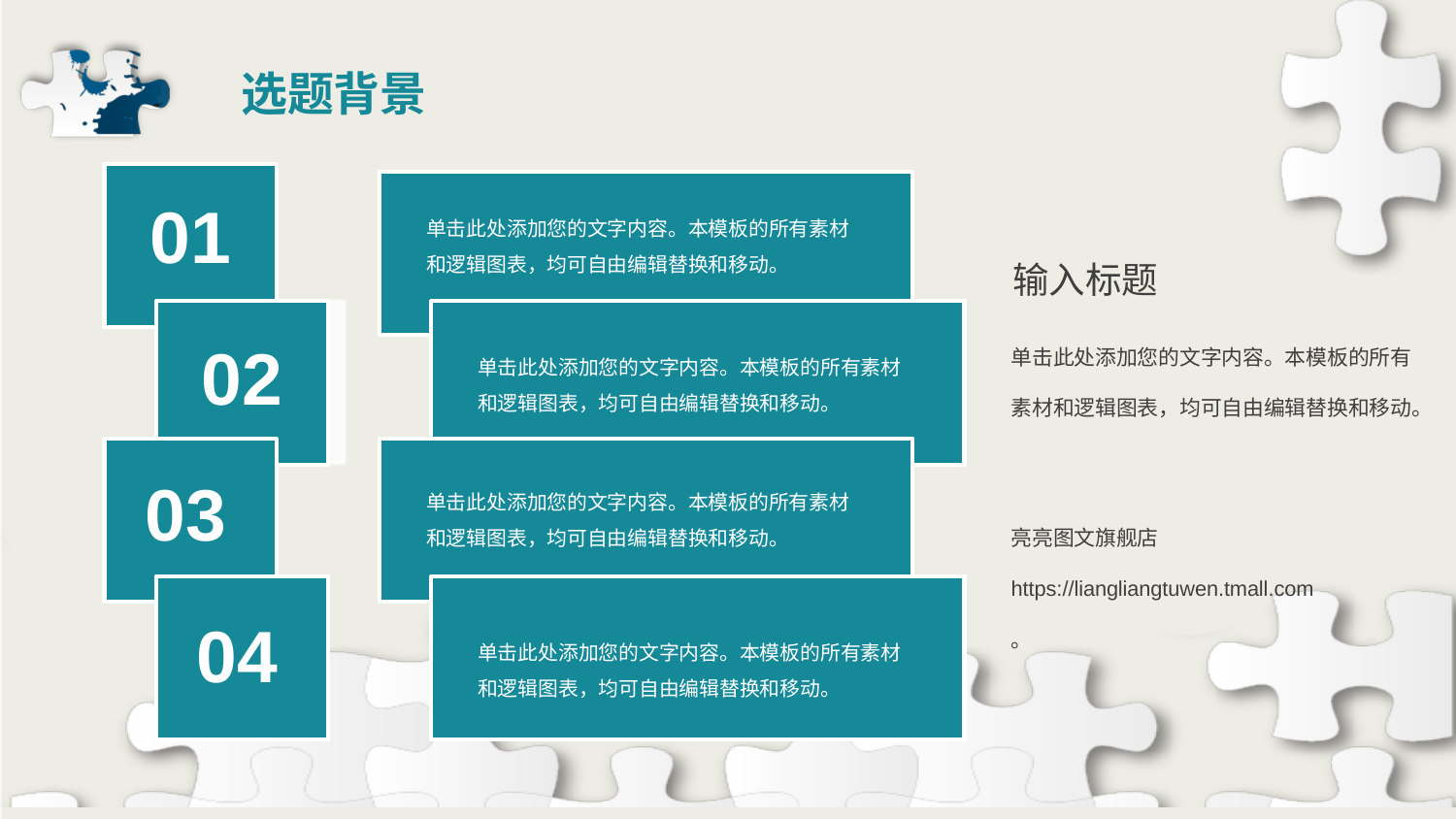

选题背景

01

单击此处添加您的文字内容。本模板的所有素材和逻辑图表，均可自由编辑替换和移动。
输入标题

02

单击此处添加您的文字内容。本模板的所有素材和逻辑图表，均可自由编辑替换和移动。
单击此处添加您的文字内容。本模板的所有素材和逻辑图表，均可自由编辑替换和移动。

03

单击此处添加您的文字内容。本模板的所有素材和逻辑图表，均可自由编辑替换和移动。
亮亮图文旗舰店
https://liangliangtuwen.tmall.com
。

04

单击此处添加您的文字内容。本模板的所有素材和逻辑图表，均可自由编辑替换和移动。
延时符